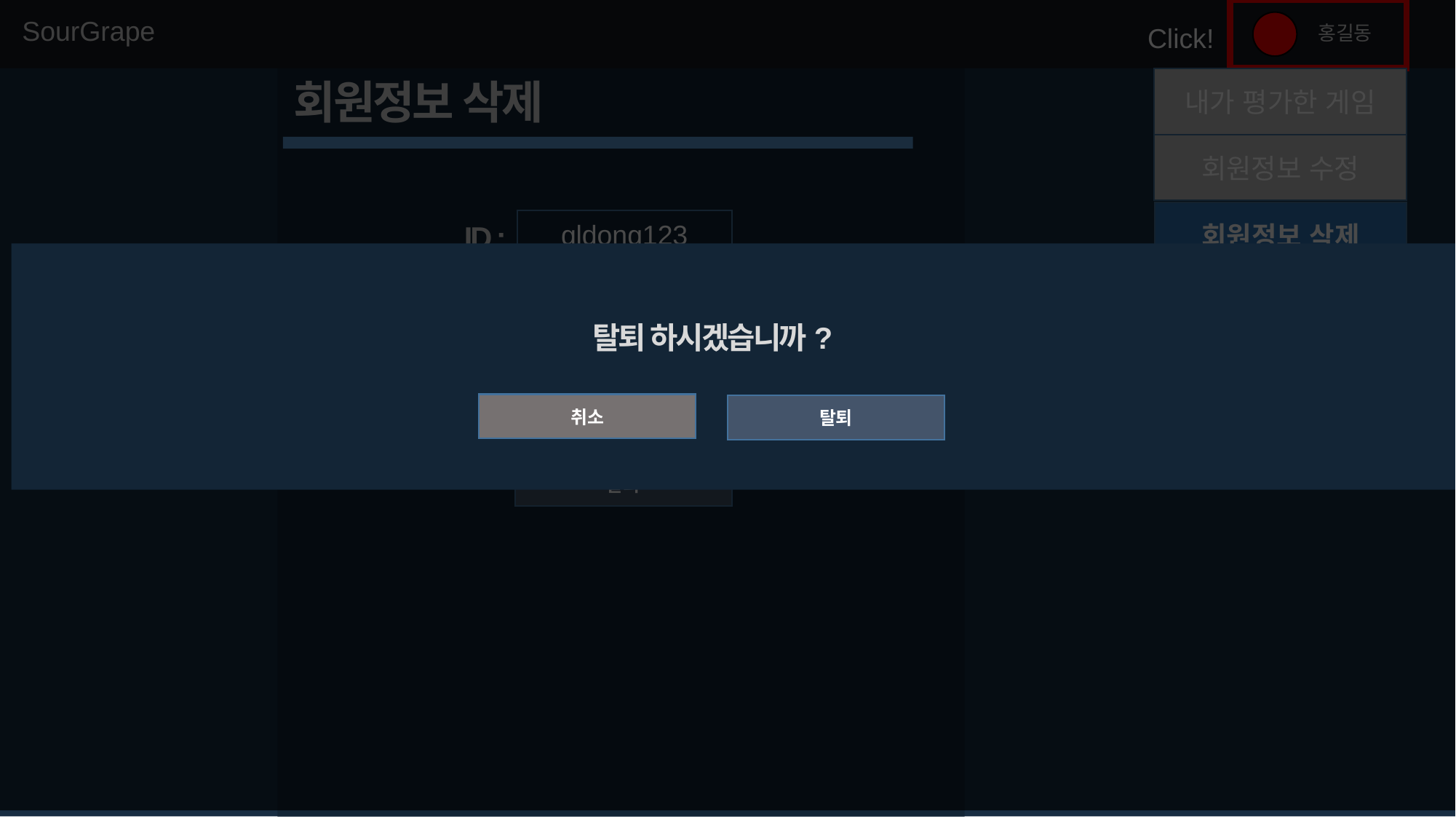

SourGrape

Click!
홍길동

회원정보 삭제
내가 평가한 게임
회원정보 수정

회원정보 삭제
gldong123
 ID :

 PW :
******
탈퇴 하시겠습니까?
생년월일 :
20141112
취소
탈퇴
탈퇴